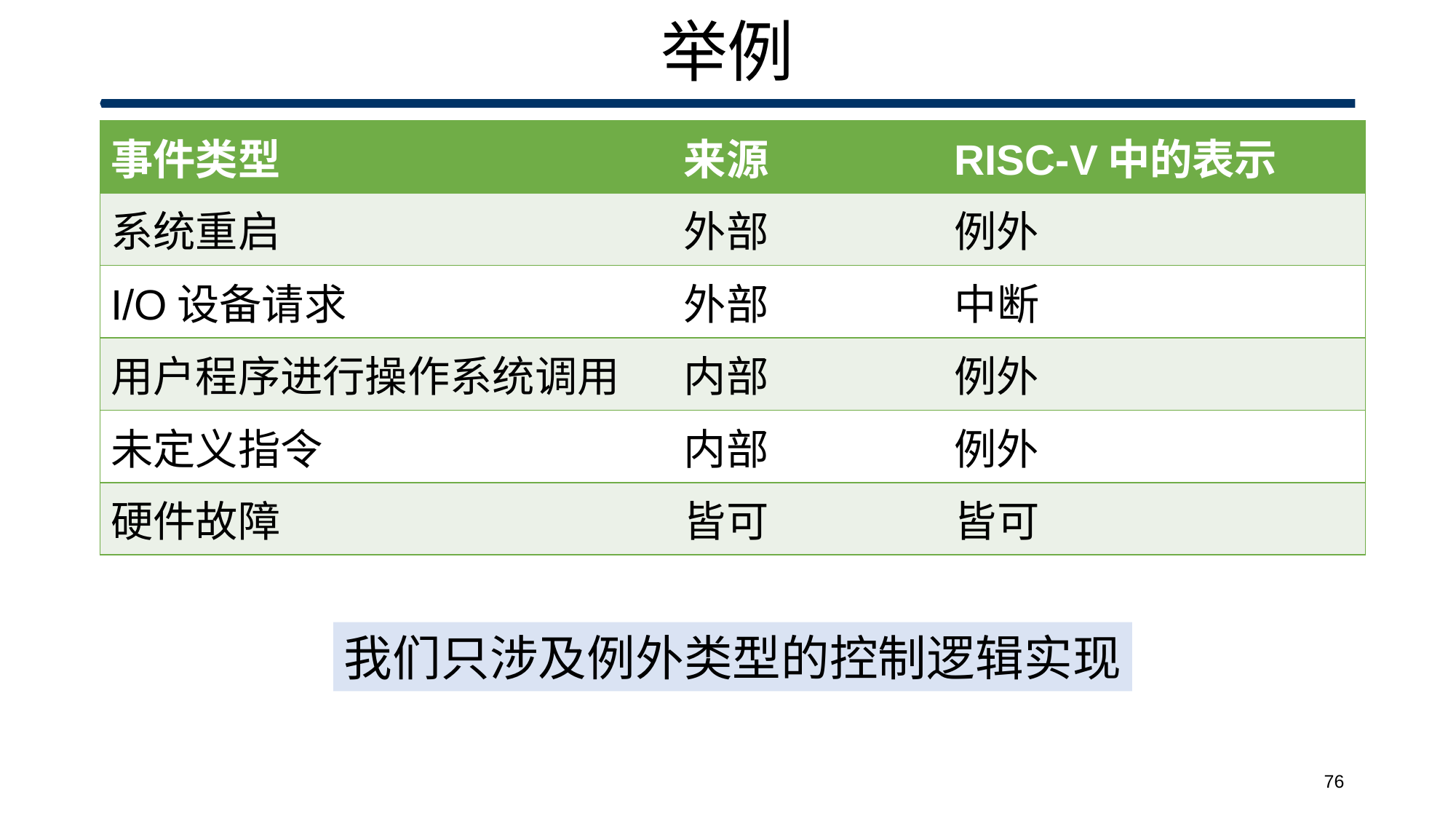

# 举例
| 事件类型 | 来源 | RISC-V中的表示 |
| --- | --- | --- |
| 系统重启 | 外部 | 例外 |
| I/O设备请求 | 外部 | 中断 |
| 用户程序进行操作系统调用 | 内部 | 例外 |
| 未定义指令 | 内部 | 例外 |
| 硬件故障 | 皆可 | 皆可 |
我们只涉及例外类型的控制逻辑实现
76